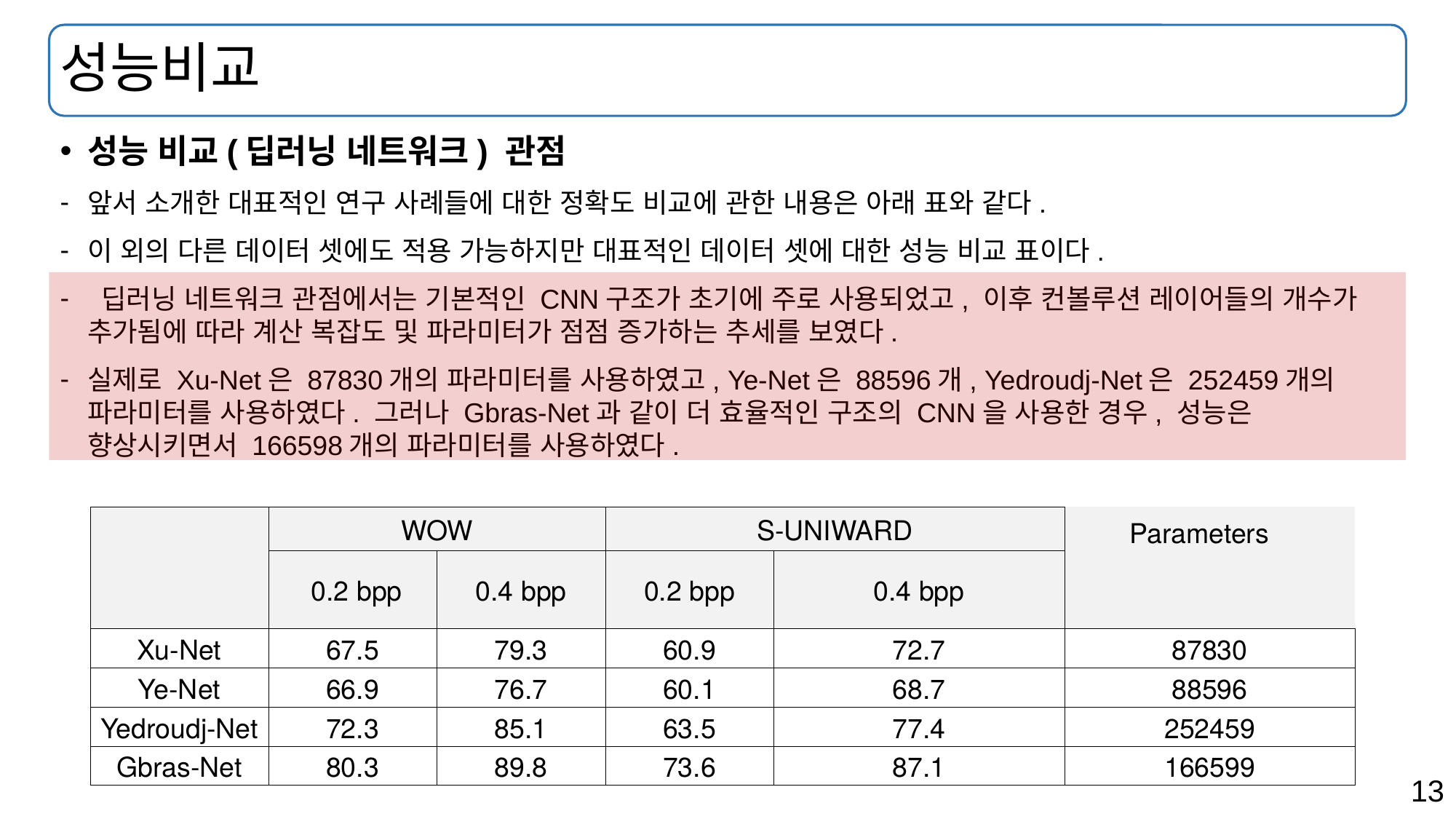

# 성능비교
성능 비교(딥러닝 네트워크) 관점
앞서 소개한 대표적인 연구 사례들에 대한 정확도 비교에 관한 내용은 아래 표와 같다.
이 외의 다른 데이터 셋에도 적용 가능하지만 대표적인 데이터 셋에 대한 성능 비교 표이다.
 딥러닝 네트워크 관점에서는 기본적인 CNN구조가 초기에 주로 사용되었고, 이후 컨볼루션 레이어들의 개수가 추가됨에 따라 계산 복잡도 및 파라미터가 점점 증가하는 추세를 보였다.
실제로 Xu-Net은 87830개의 파라미터를 사용하였고, Ye-Net은 88596개, Yedroudj-Net은 252459개의 파라미터를 사용하였다. 그러나 Gbras-Net과 같이 더 효율적인 구조의 CNN을 사용한 경우, 성능은 향상시키면서 166598개의 파라미터를 사용하였다.

|  | WOW | S-UNIWARD | S-UNIWARD |  | Parameters |
| --- | --- | --- | --- | --- | --- |
|  | 0.2 bpp | 0.4 bpp | 0.2 bpp | 0.4 bpp | Parameters |
| Xu-Net | 67.5 | 79.3 | 60.9 | 72.7 | 87830 |
| Ye-Net | 66.9 | 76.7 | 60.1 | 68.7 | 88596 |
| Yedroudj-Net | 72.3 | 85.1 | 63.5 | 77.4 | 252459 |
| Gbras-Net | 80.3 | 89.8 | 73.6 | 87.1 | 166599 |